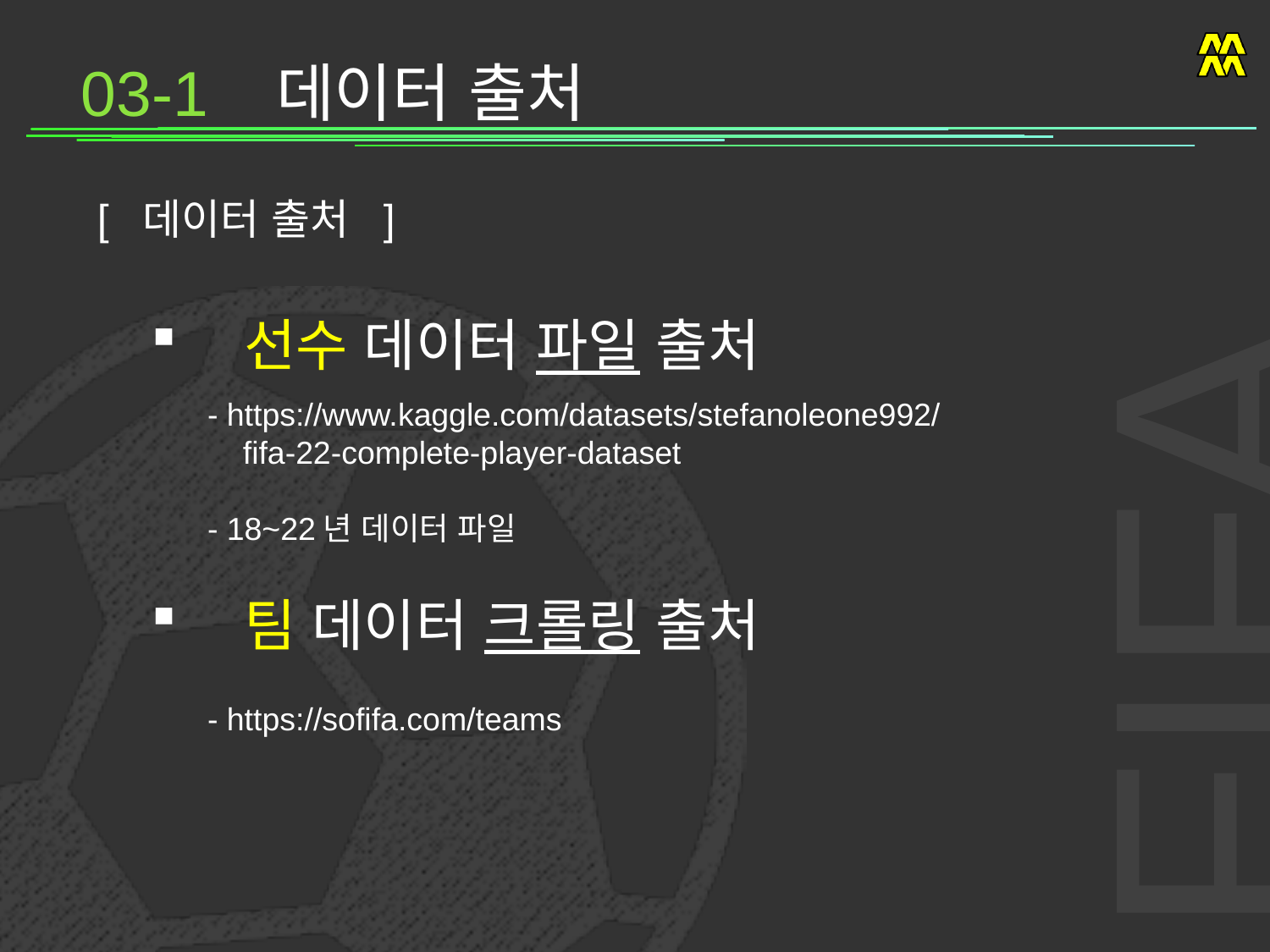

03-1   데이터 출처
[  데이터 출처  ]

 선수 데이터 파일 출처

 팀 데이터 크롤링 출처
- https://www.kaggle.com/datasets/stefanoleone992/
    fifa-22-complete-player-dataset

- 18~22년 데이터 파일

- https://sofifa.com/teams